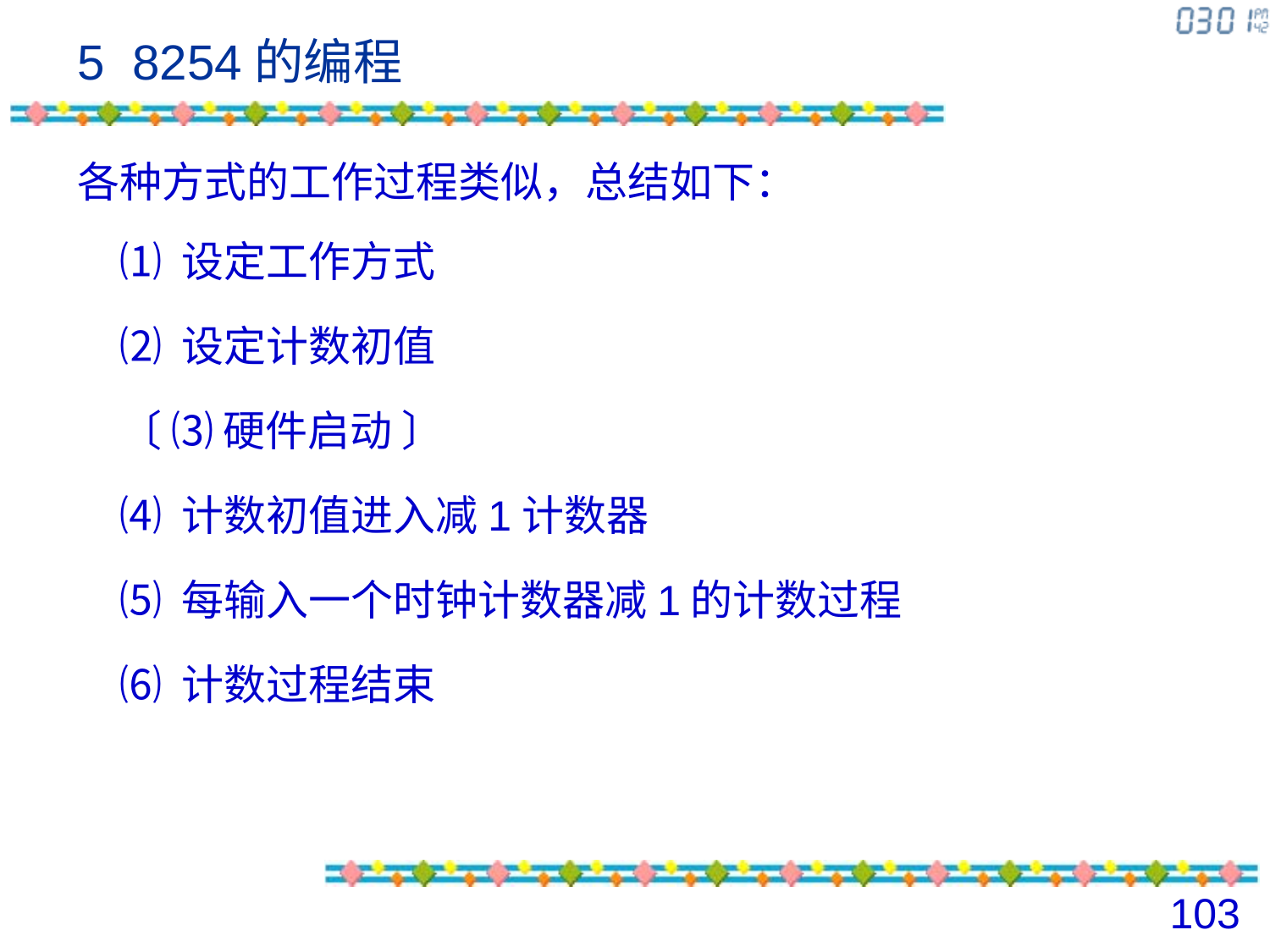

# 5  8254的编程
各种方式的工作过程类似，总结如下：
⑴ 设定工作方式
⑵ 设定计数初值
〔 ⑶ 硬件启动 〕
⑷ 计数初值进入减1计数器
⑸ 每输入一个时钟计数器减1的计数过程
⑹ 计数过程结束